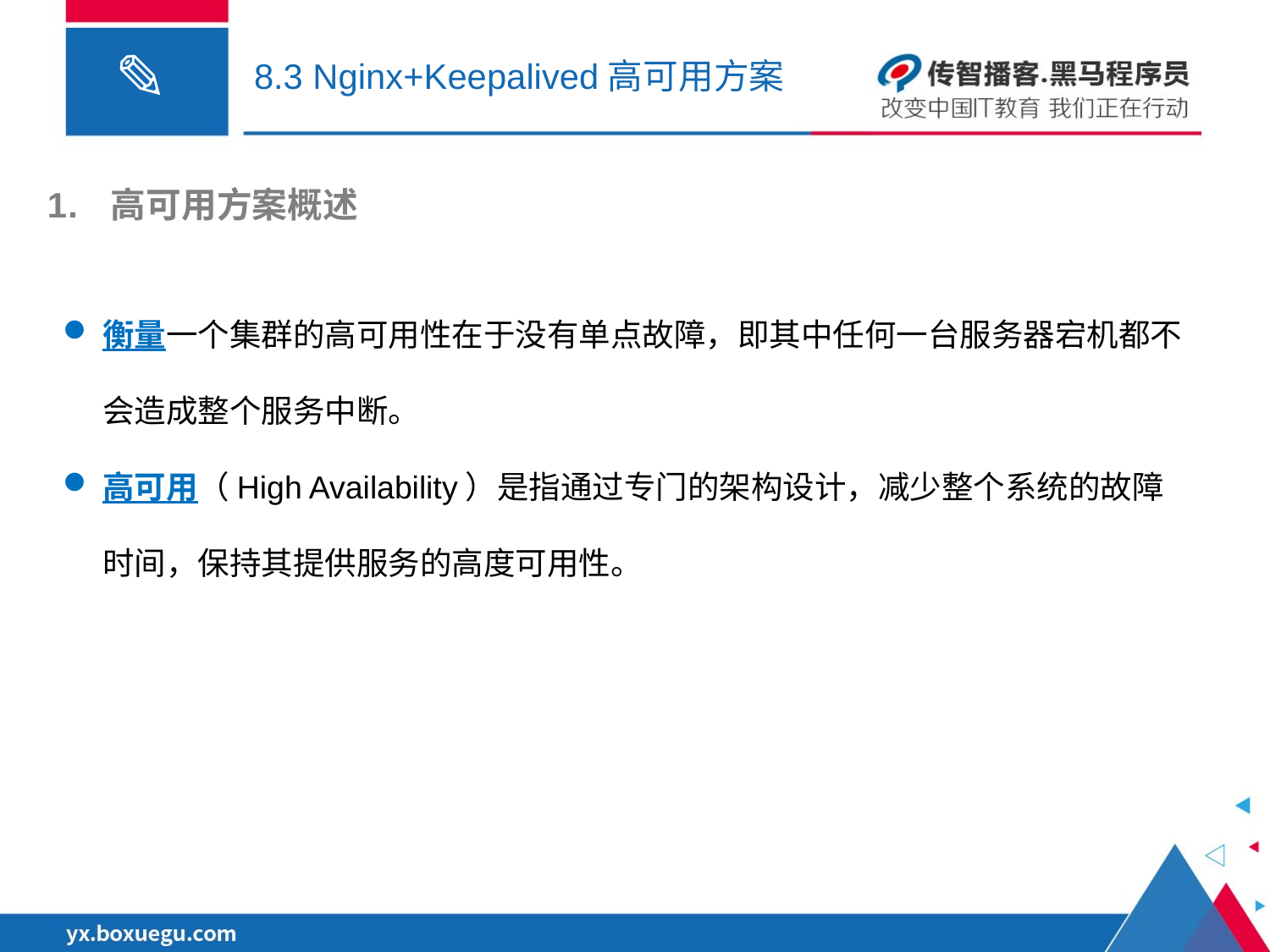

# 8.3 Nginx+Keepalived高可用方案
高可用方案概述
衡量一个集群的高可用性在于没有单点故障，即其中任何一台服务器宕机都不会造成整个服务中断。
高可用（High Availability）是指通过专门的架构设计，减少整个系统的故障时间，保持其提供服务的高度可用性。